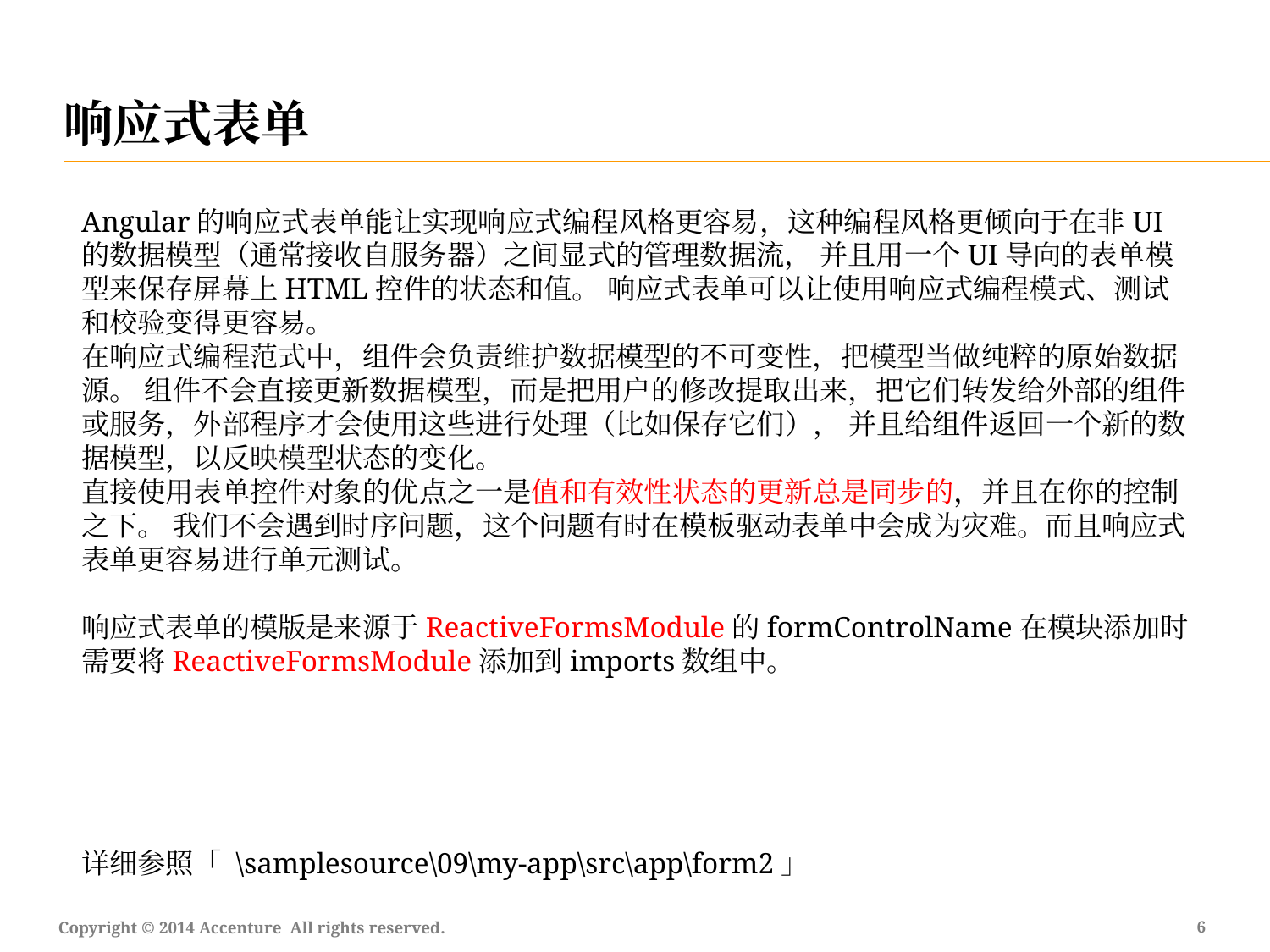

# 响应式表单
Angular的响应式表单能让实现响应式编程风格更容易，这种编程风格更倾向于在非UI的数据模型（通常接收自服务器）之间显式的管理数据流， 并且用一个UI导向的表单模型来保存屏幕上HTML控件的状态和值。 响应式表单可以让使用响应式编程模式、测试和校验变得更容易。
在响应式编程范式中，组件会负责维护数据模型的不可变性，把模型当做纯粹的原始数据源。 组件不会直接更新数据模型，而是把用户的修改提取出来，把它们转发给外部的组件或服务，外部程序才会使用这些进行处理（比如保存它们）， 并且给组件返回一个新的数据模型，以反映模型状态的变化。
直接使用表单控件对象的优点之一是值和有效性状态的更新总是同步的，并且在你的控制之下。 我们不会遇到时序问题，这个问题有时在模板驱动表单中会成为灾难。而且响应式表单更容易进行单元测试。

响应式表单的模版是来源于ReactiveFormsModule的formControlName在模块添加时需要将ReactiveFormsModule添加到imports数组中。

详细参照「 \samplesource\09\my-app\src\app\form2」

6
Copyright © 2014 Accenture  All rights reserved.